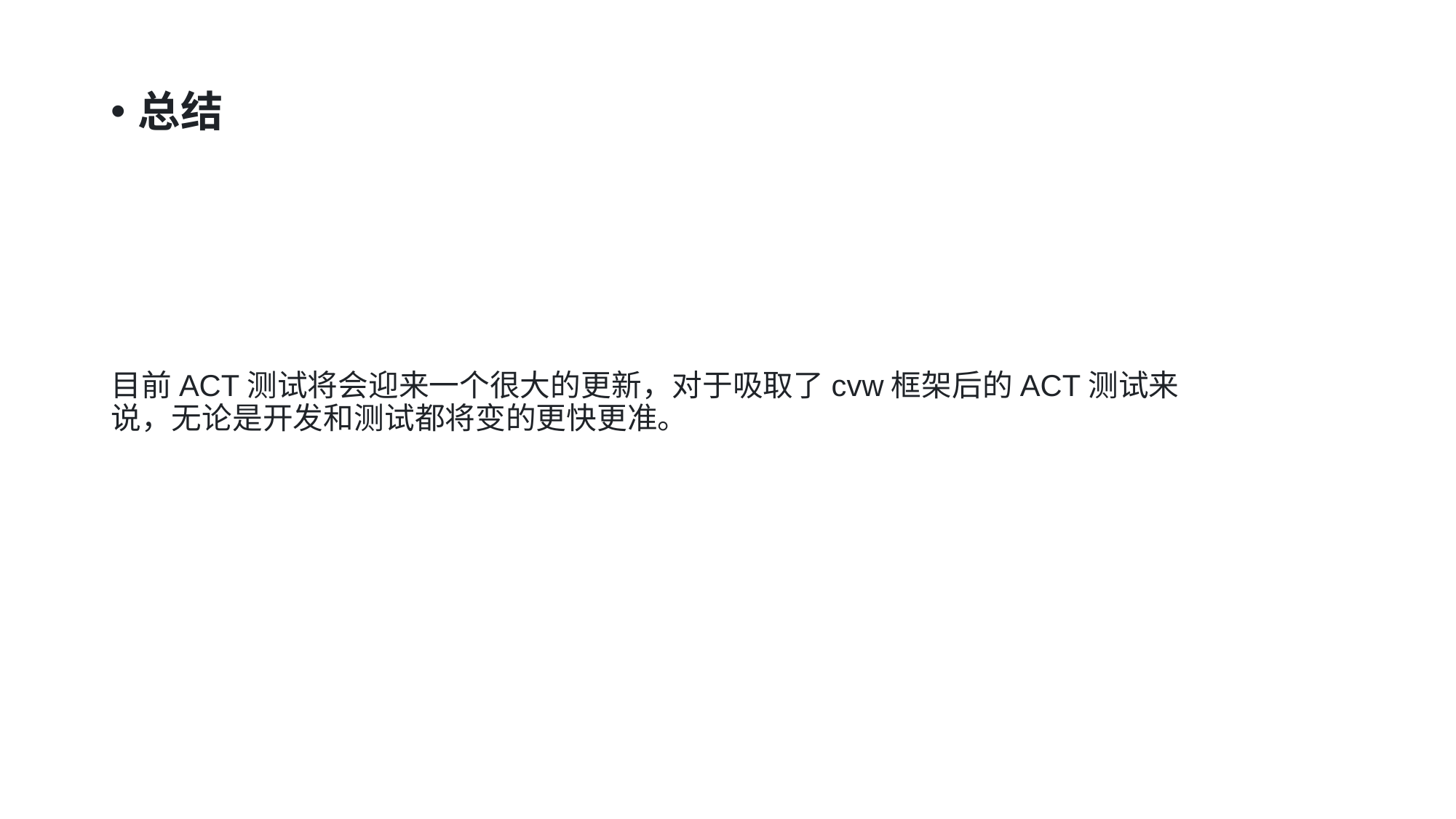

总结
# 目前ACT测试将会迎来一个很大的更新，对于吸取了cvw框架后的ACT测试来说，无论是开发和测试都将变的更快更准。